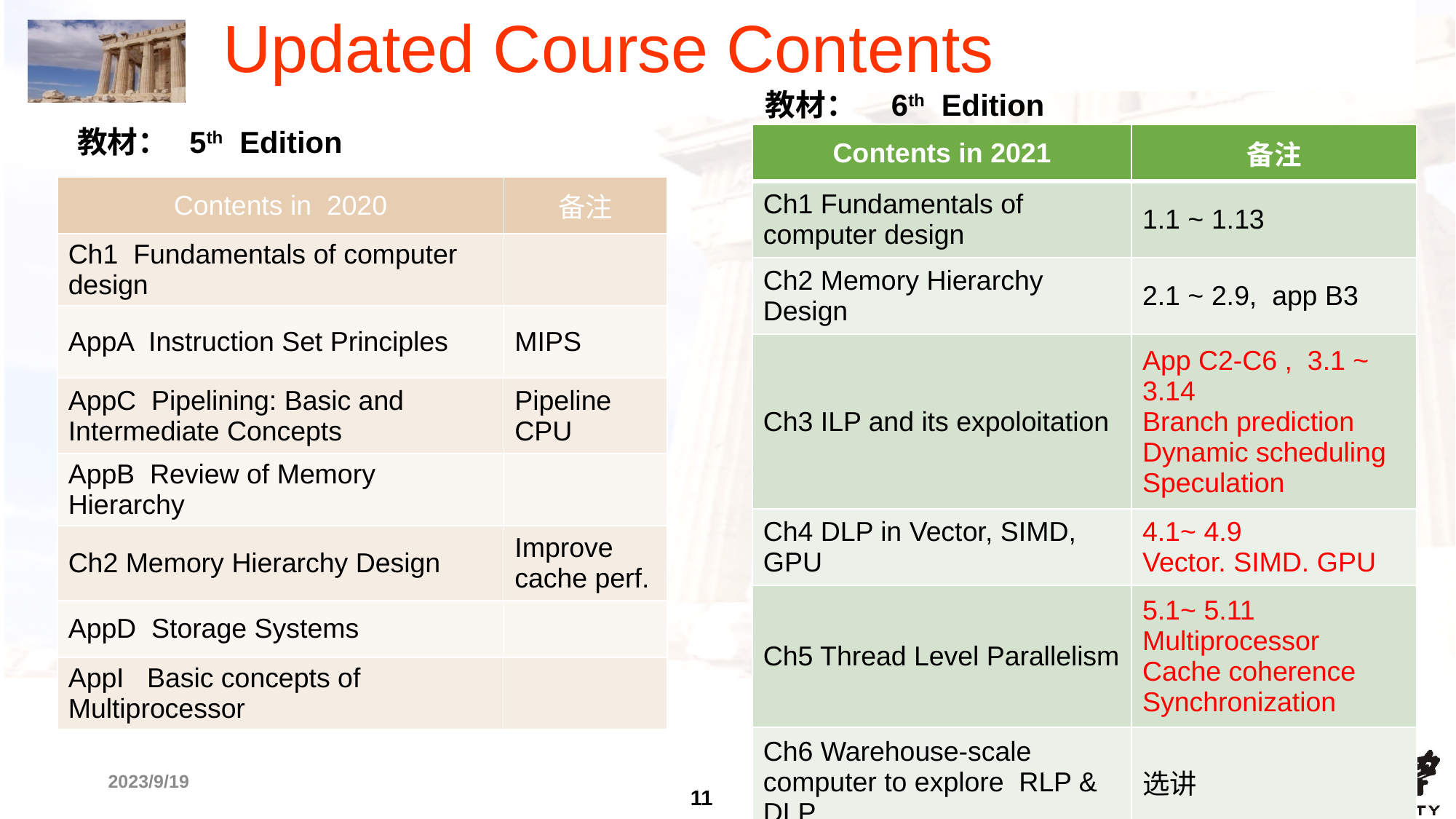

# Updated Course Contents
教材：    6th  Edition
教材：  5th  Edition
| Contents in 2021 | 备注 |
| --- | --- |
| Ch1 Fundamentals of computer design | 1.1 ~ 1.13 |
| Ch2 Memory Hierarchy Design | 2.1 ~ 2.9, app B3 |
| Ch3 ILP and its expoloitation | App C2-C6 , 3.1 ~ 3.14 Branch prediction Dynamic scheduling Speculation |
| Ch4 DLP in Vector, SIMD, GPU | 4.1~ 4.9 Vector. SIMD. GPU |
| Ch5 Thread Level Parallelism | 5.1~ 5.11 Multiprocessor Cache coherence Synchronization |
| Ch6 Warehouse-scale computer to explore RLP & DLP | 选讲 |
| Ch7 Domain-specific Architecture | 选讲 |
| Contents in 2020 | 备注 |
| --- | --- |
| Ch1 Fundamentals of computer design |  |
| AppA Instruction Set Principles | MIPS |
| AppC Pipelining: Basic and Intermediate Concepts | Pipeline CPU |
| AppB Review of Memory Hierarchy |  |
| Ch2 Memory Hierarchy Design | Improve cache perf. |
| AppD Storage Systems |  |
| AppI Basic concepts of Multiprocessor |  |